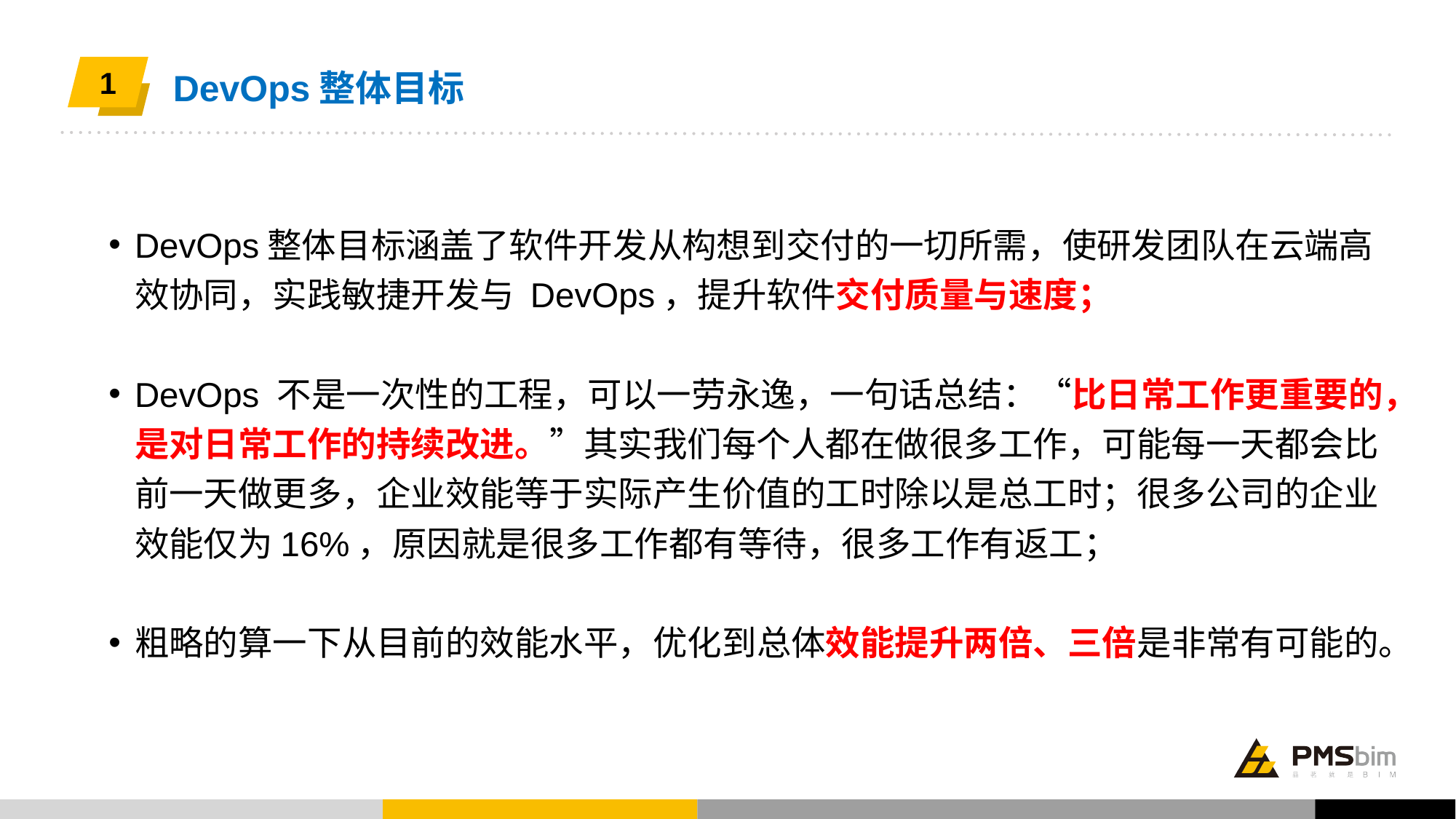

1
DevOps整体目标

DevOps整体目标涵盖了软件开发从构想到交付的一切所需，使研发团队在云端高效协同，实践敏捷开发与 DevOps，提升软件交付质量与速度；

DevOps 不是一次性的工程，可以一劳永逸，一句话总结：“比日常工作更重要的，是对日常工作的持续改进。”其实我们每个人都在做很多工作，可能每一天都会比前一天做更多，企业效能等于实际产生价值的工时除以是总工时；很多公司的企业效能仅为16%，原因就是很多工作都有等待，很多工作有返工；

粗略的算一下从目前的效能水平，优化到总体效能提升两倍、三倍是非常有可能的。